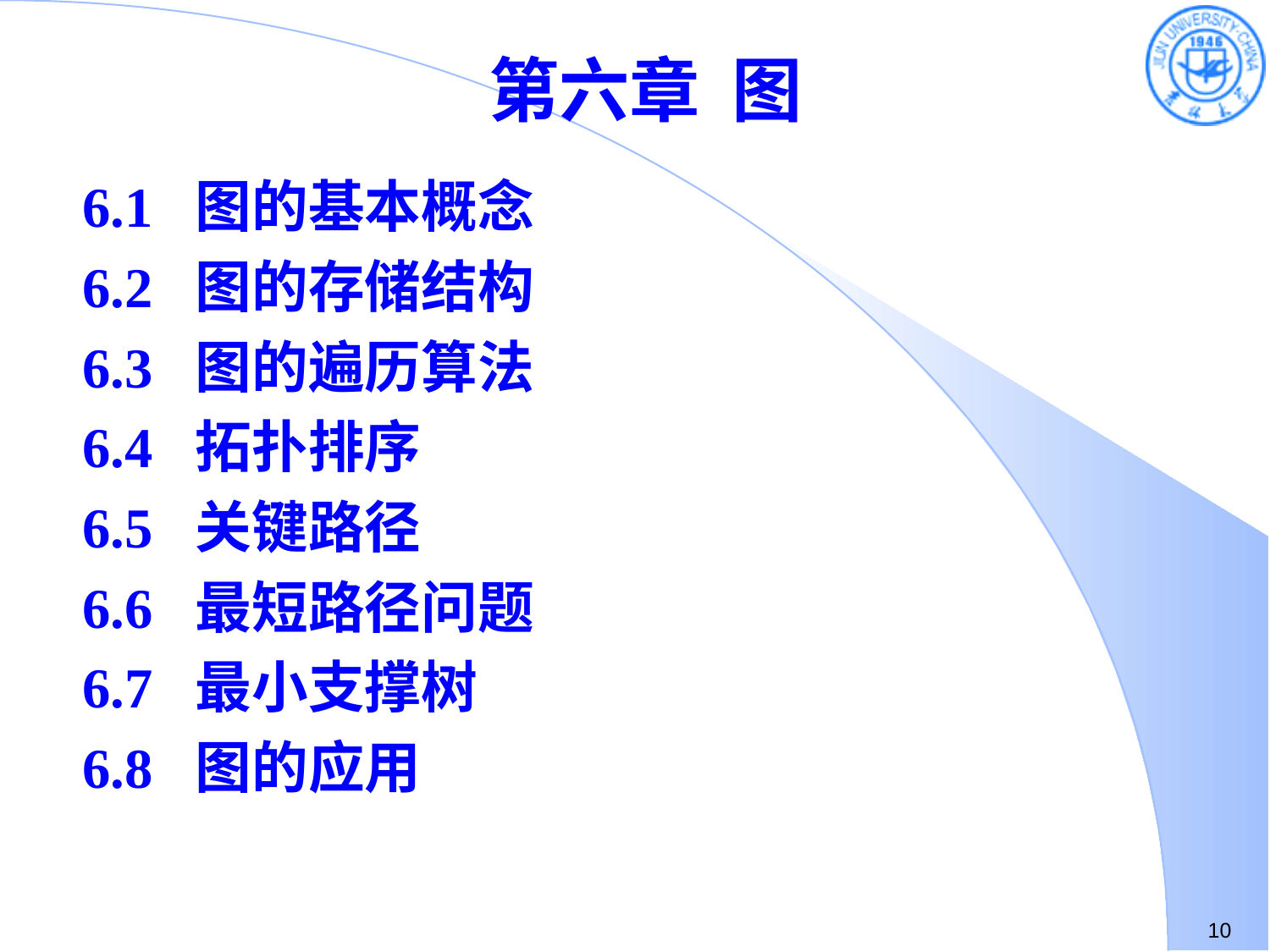

第六章  图
6.1  图的基本概念
6.2  图的存储结构
6.3  图的遍历算法
6.4  拓扑排序
6.5  关键路径
6.6  最短路径问题
6.7  最小支撑树
6.8  图的应用